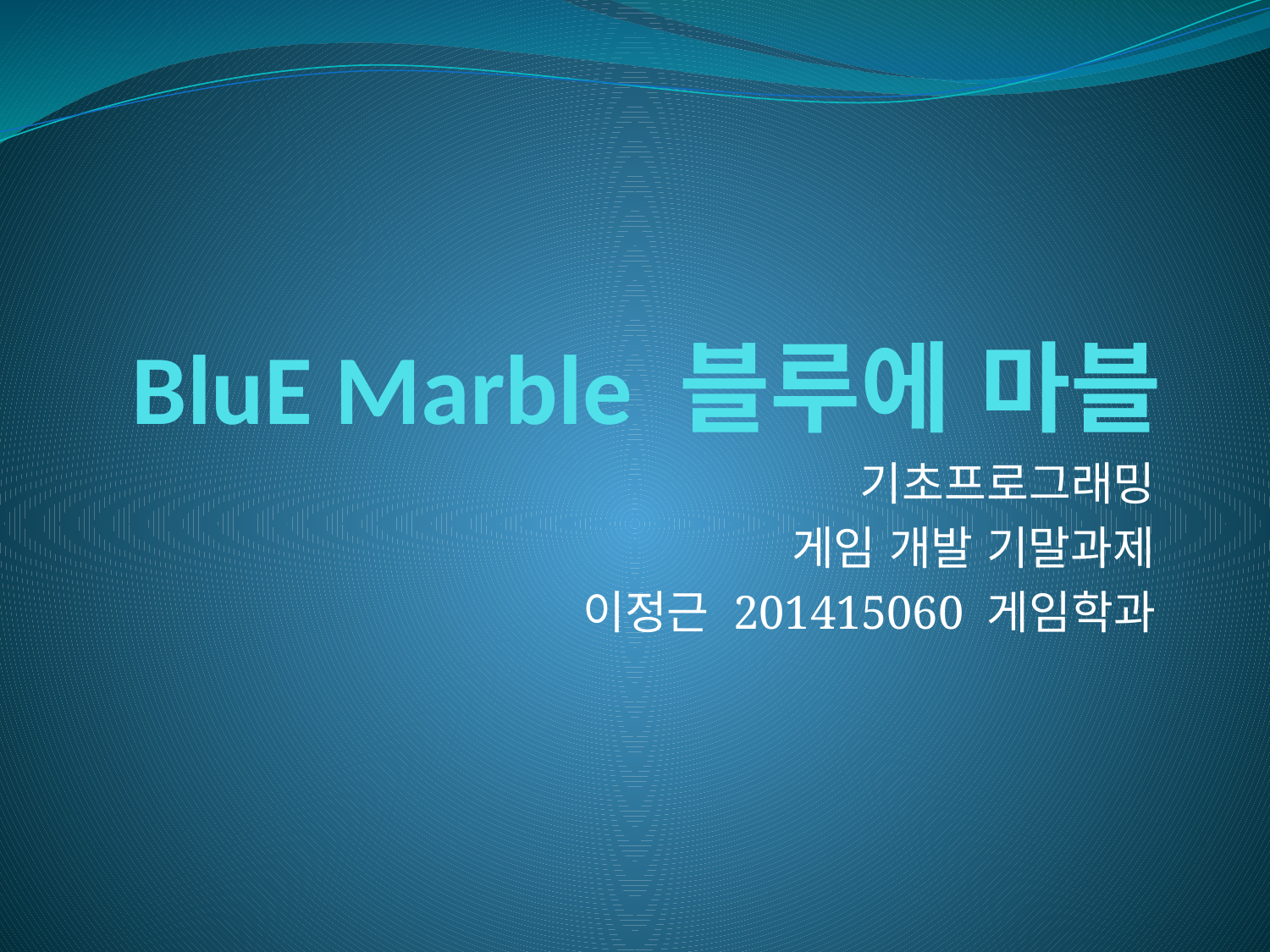

# BluE Marble 블루에 마블
기초프로그래밍
게임 개발 기말과제
이정근 201415060 게임학과